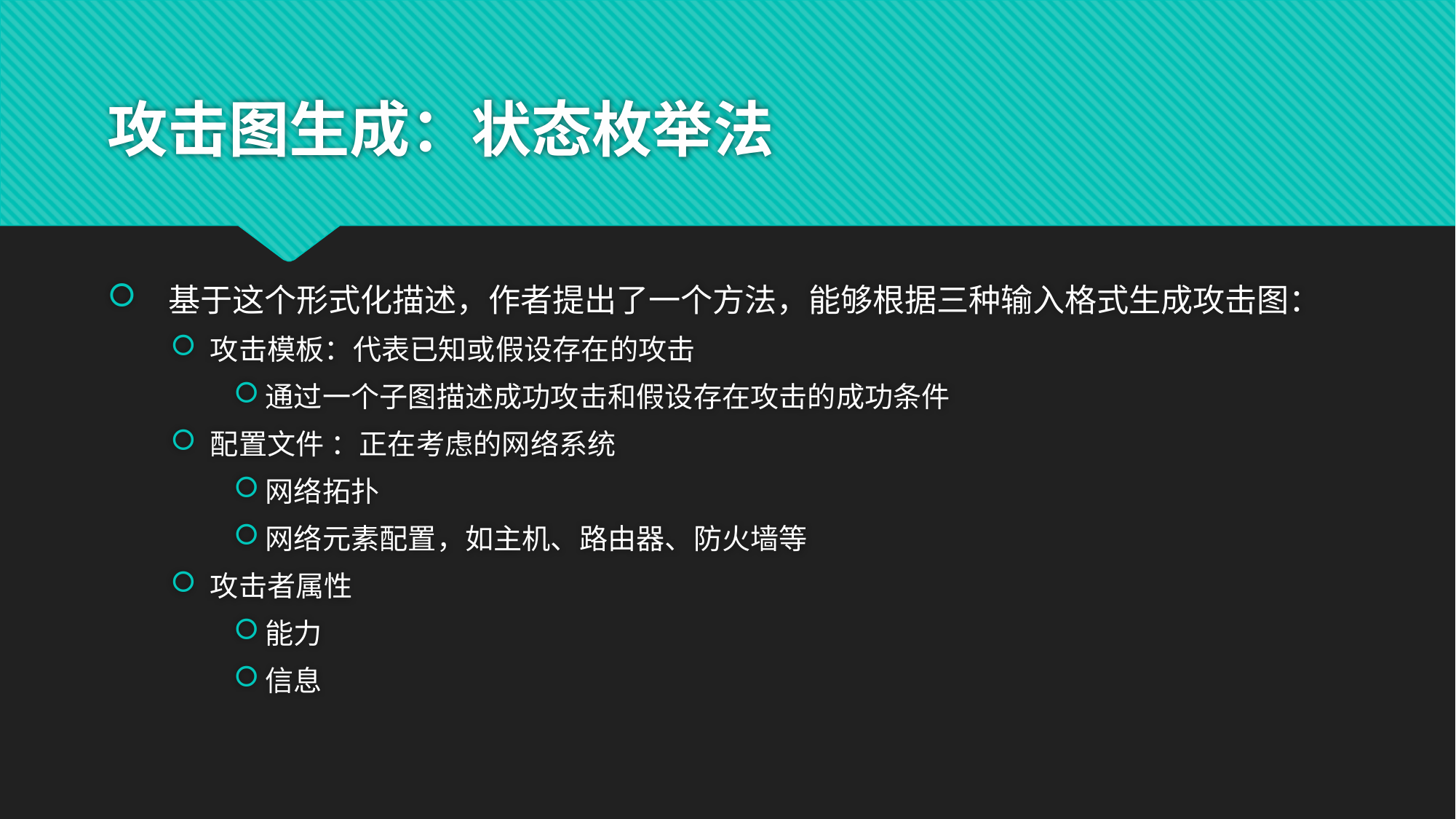

# 攻击图生成：状态枚举法
 基于这个形式化描述，作者提出了一个方法，能够根据三种输入格式生成攻击图：
攻击模板：代表已知或假设存在的攻击
通过一个子图描述成功攻击和假设存在攻击的成功条件
配置文件 ：正在考虑的网络系统
网络拓扑
网络元素配置，如主机、路由器、防火墙等
攻击者属性
能力
信息